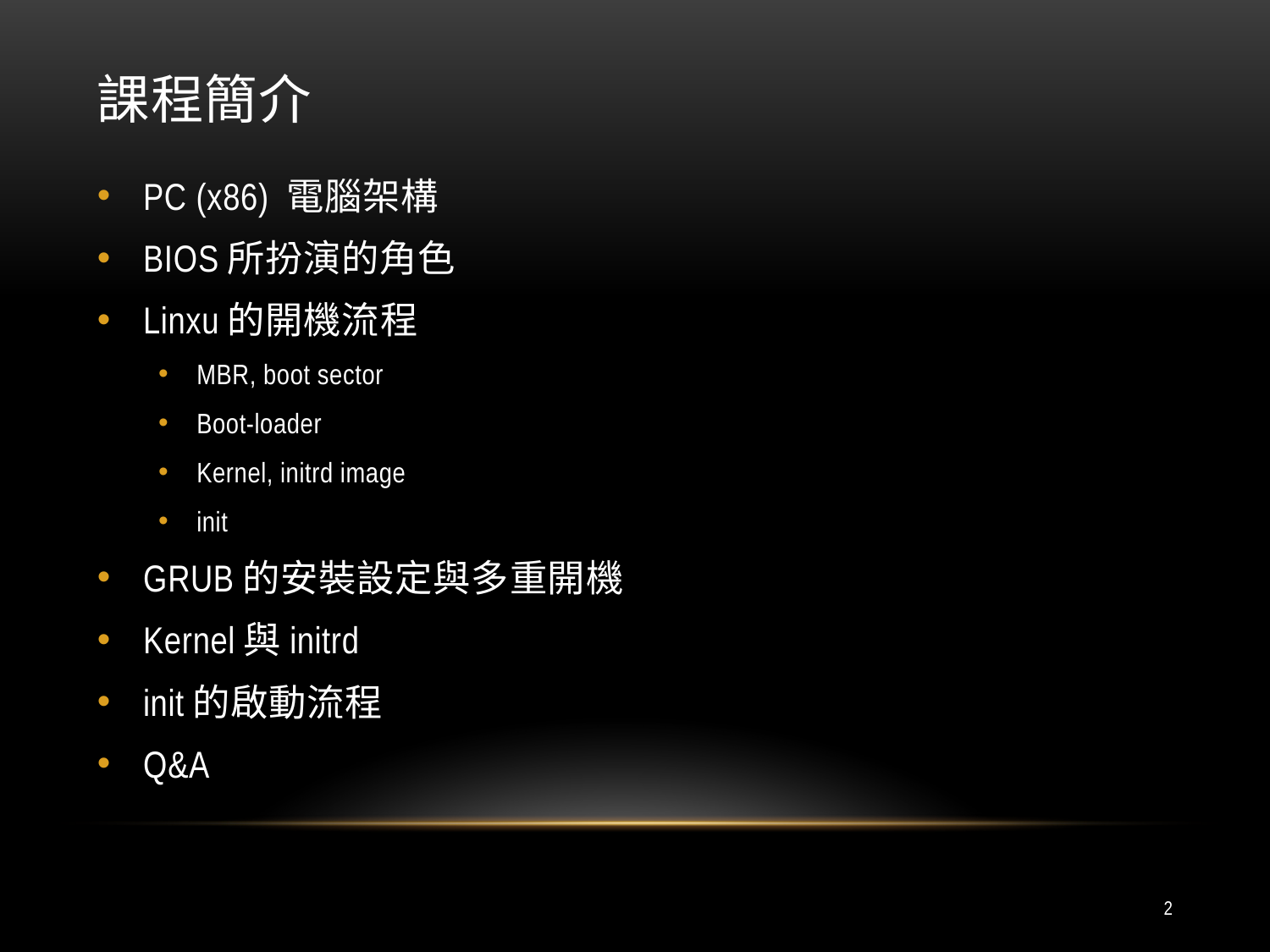

# 課程簡介
PC (x86) 電腦架構
BIOS所扮演的角色
Linxu的開機流程
MBR, boot sector
Boot-loader
Kernel, initrd image
init
GRUB的安裝設定與多重開機
Kernel與initrd
init的啟動流程
Q&A

2